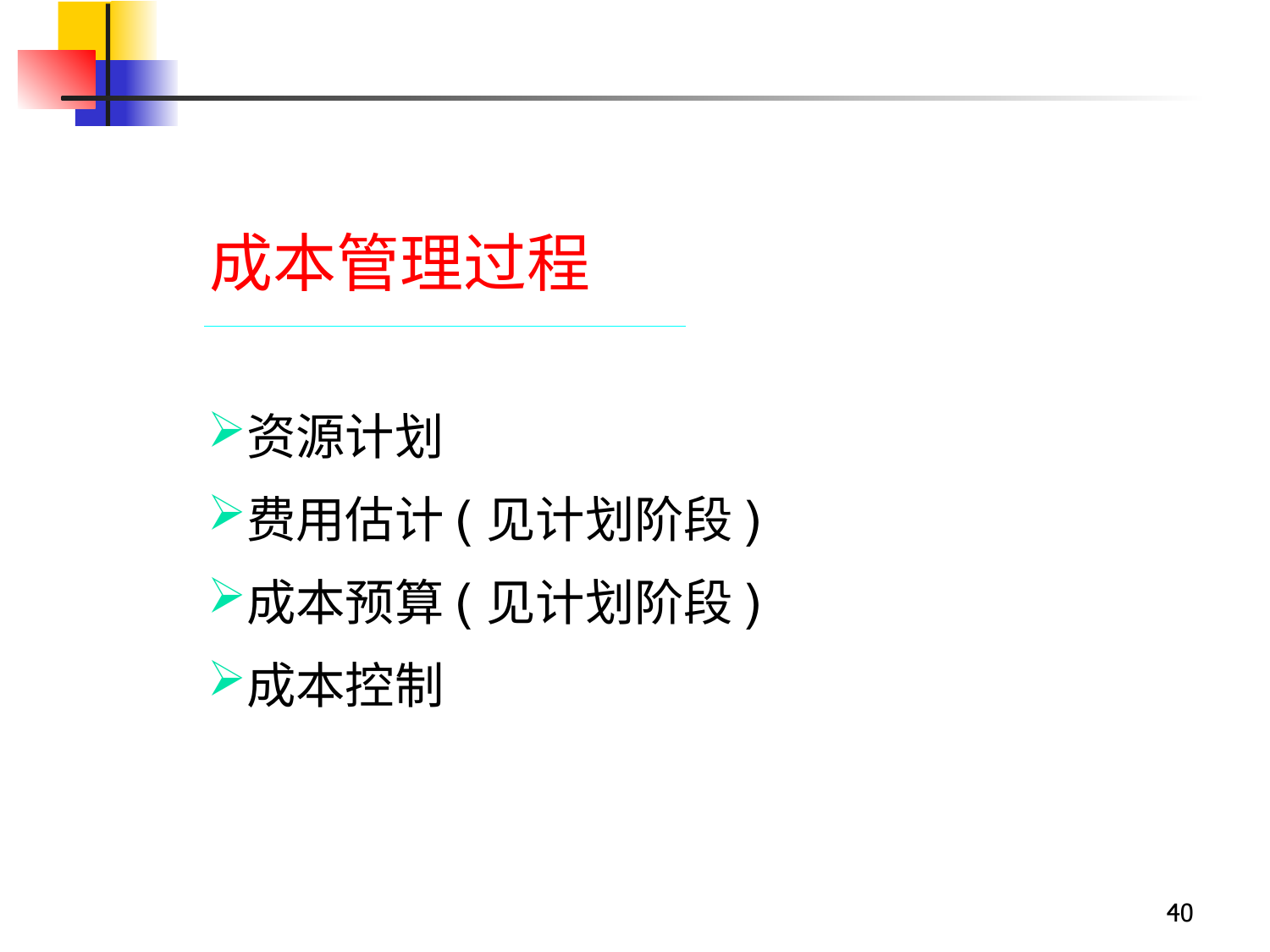

成本管理过程

资源计划
费用估计(见计划阶段)
成本预算(见计划阶段)
成本控制
40